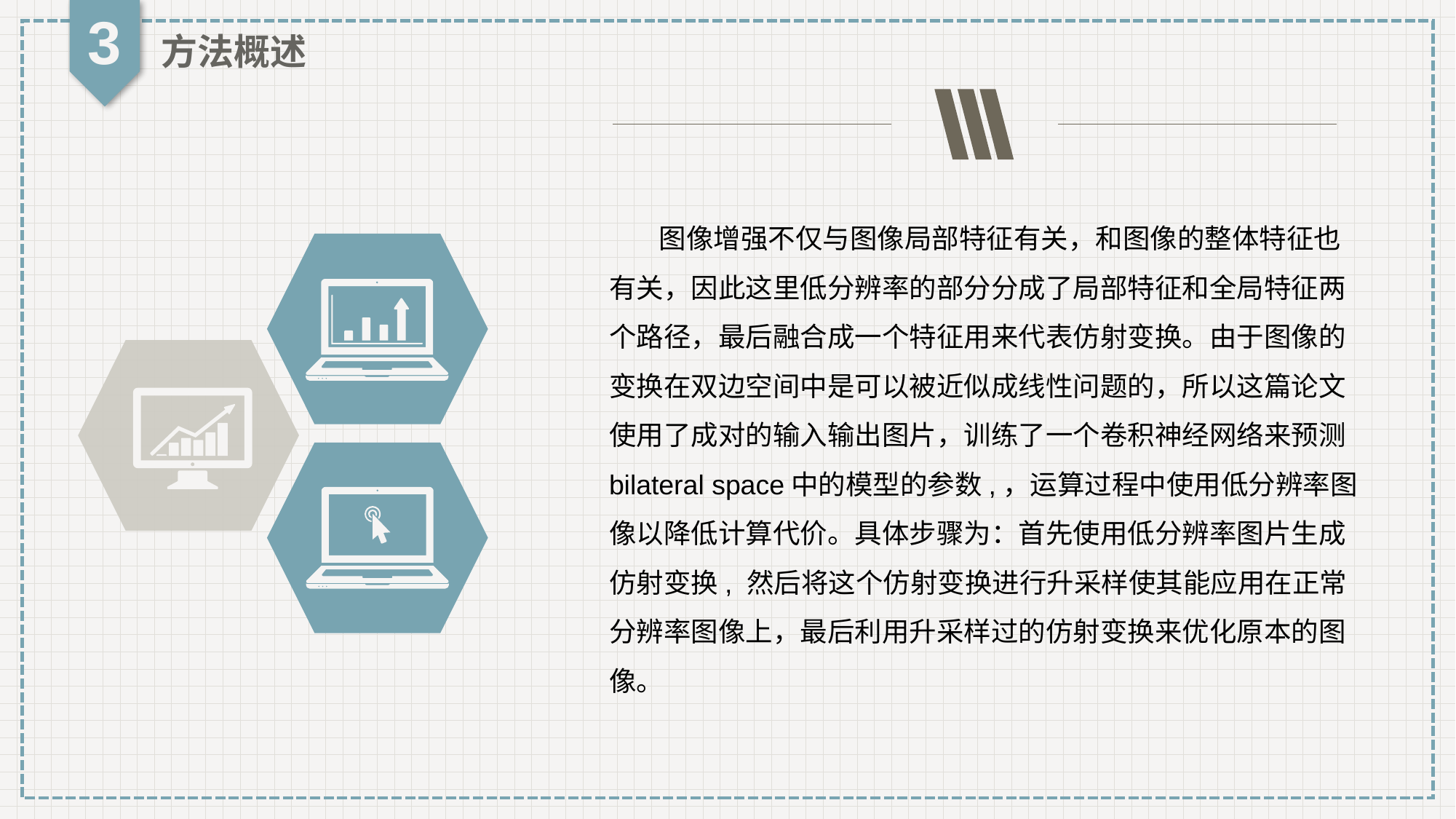

3
方法概述

       图像增强不仅与图像局部特征有关，和图像的整体特征也有关，因此这里低分辨率的部分分成了局部特征和全局特征两个路径，最后融合成一个特征用来代表仿射变换。由于图像的变换在双边空间中是可以被近似成线性问题的，所以这篇论文使用了成对的输入输出图片，训练了一个卷积神经网络来预测bilateral space中的模型的参数,，运算过程中使用低分辨率图像以降低计算代价。具体步骤为：首先使用低分辨率图片生成仿射变换, 然后将这个仿射变换进行升采样使其能应用在正常分辨率图像上，最后利用升采样过的仿射变换来优化原本的图像。